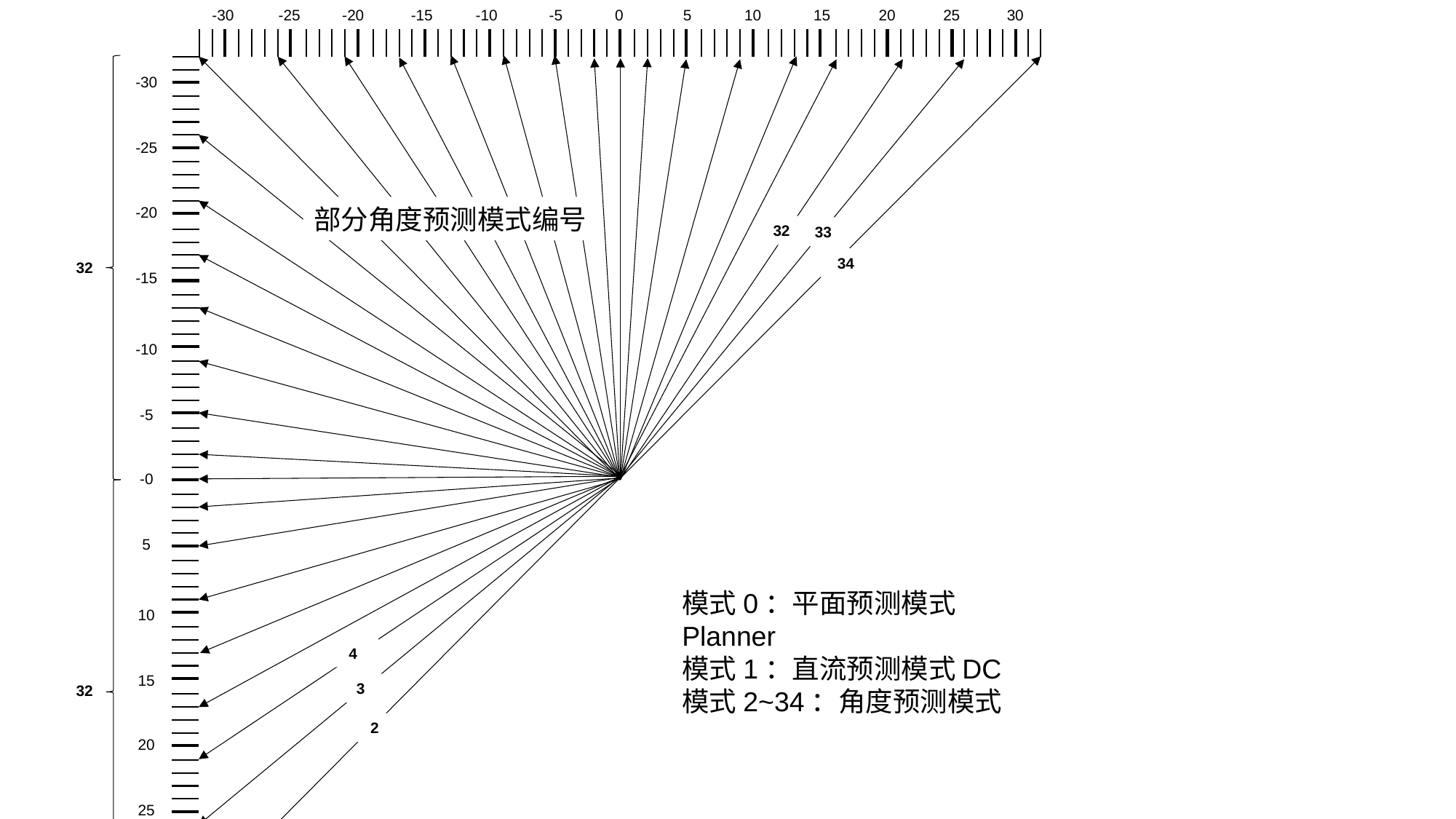

-5
0
25
30

32
32
20
15
10
5
-30
-10
-15
-25
-20

-30
-25
部分角度预测模式编号
-20
32
33
34
32
-15
-10
-5
-0

5
模式0：平面预测模式Planner
模式1：直流预测模式DC
模式2~34：角度预测模式
10
4
15
3
32
2
20
25
30